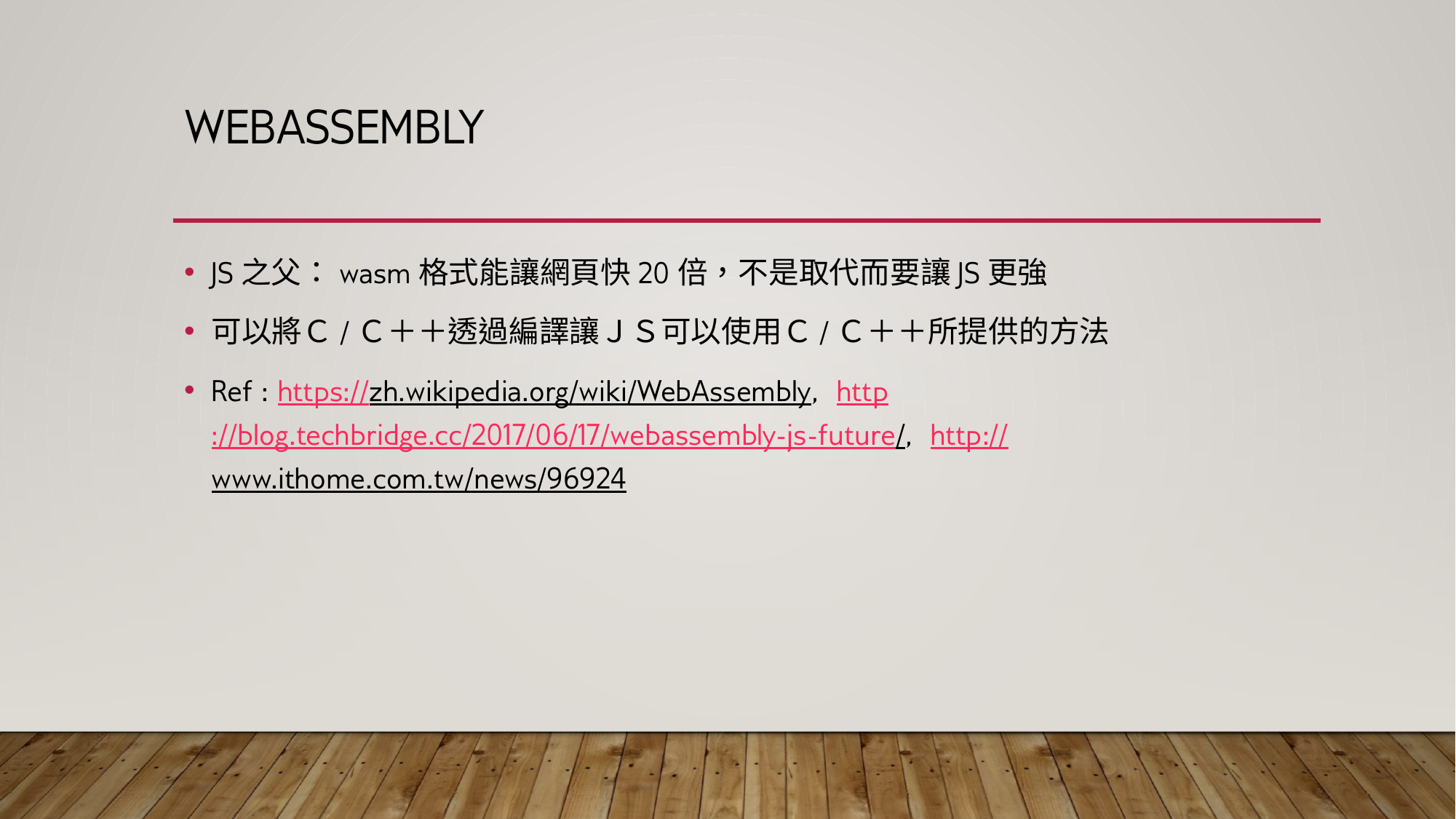

# WebAssembly
JS之父：wasm格式能讓網頁快20倍，不是取代而要讓JS更強
可以將Ｃ/Ｃ＋＋透過編譯讓ＪＳ可以使用Ｃ/Ｃ＋＋所提供的方法
Ref : https://zh.wikipedia.org/wiki/WebAssembly,  http://blog.techbridge.cc/2017/06/17/webassembly-js-future/,  http://www.ithome.com.tw/news/96924